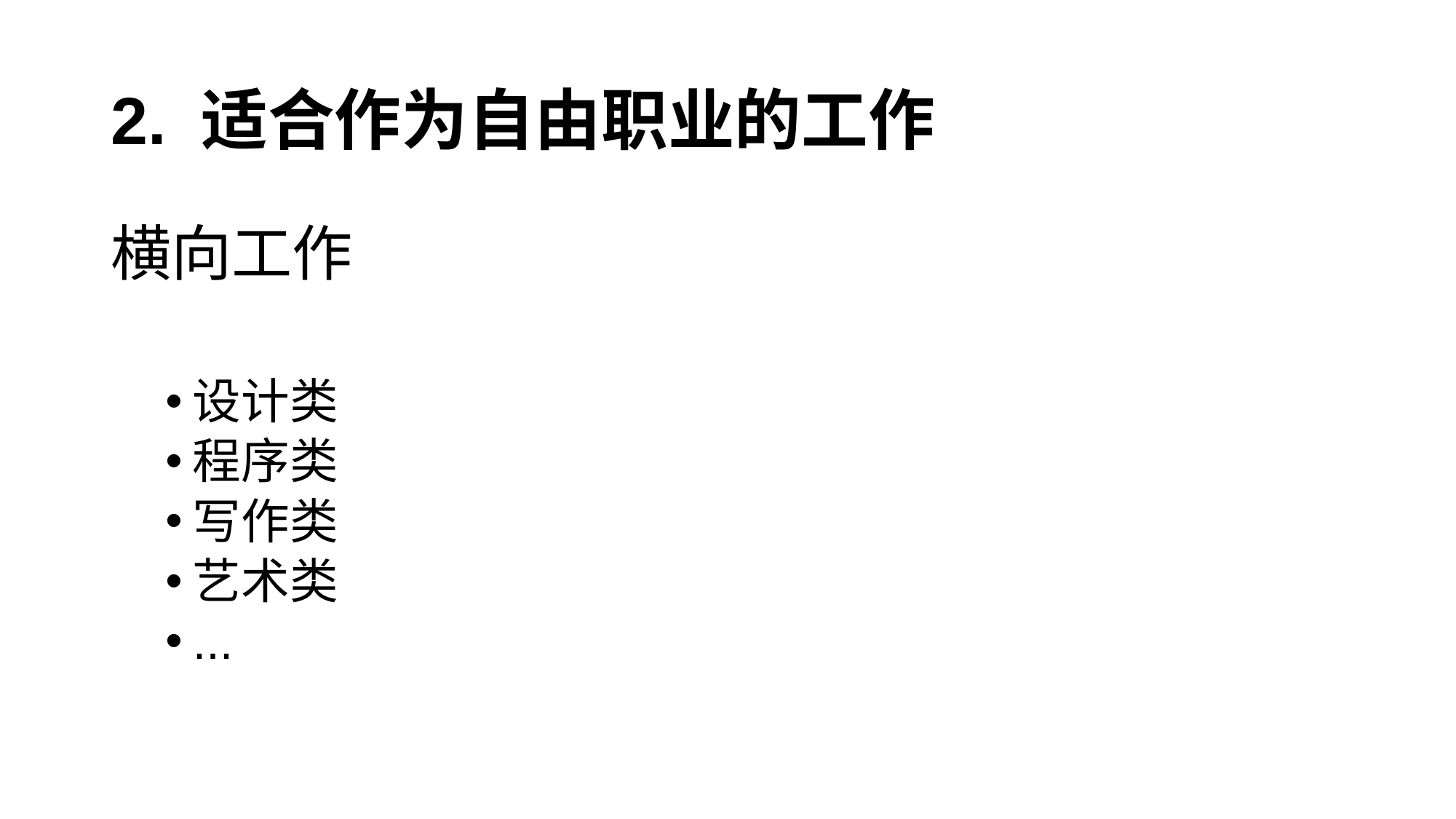

# 2. 适合作为自由职业的工作
横向工作

设计类
程序类
写作类
艺术类
...